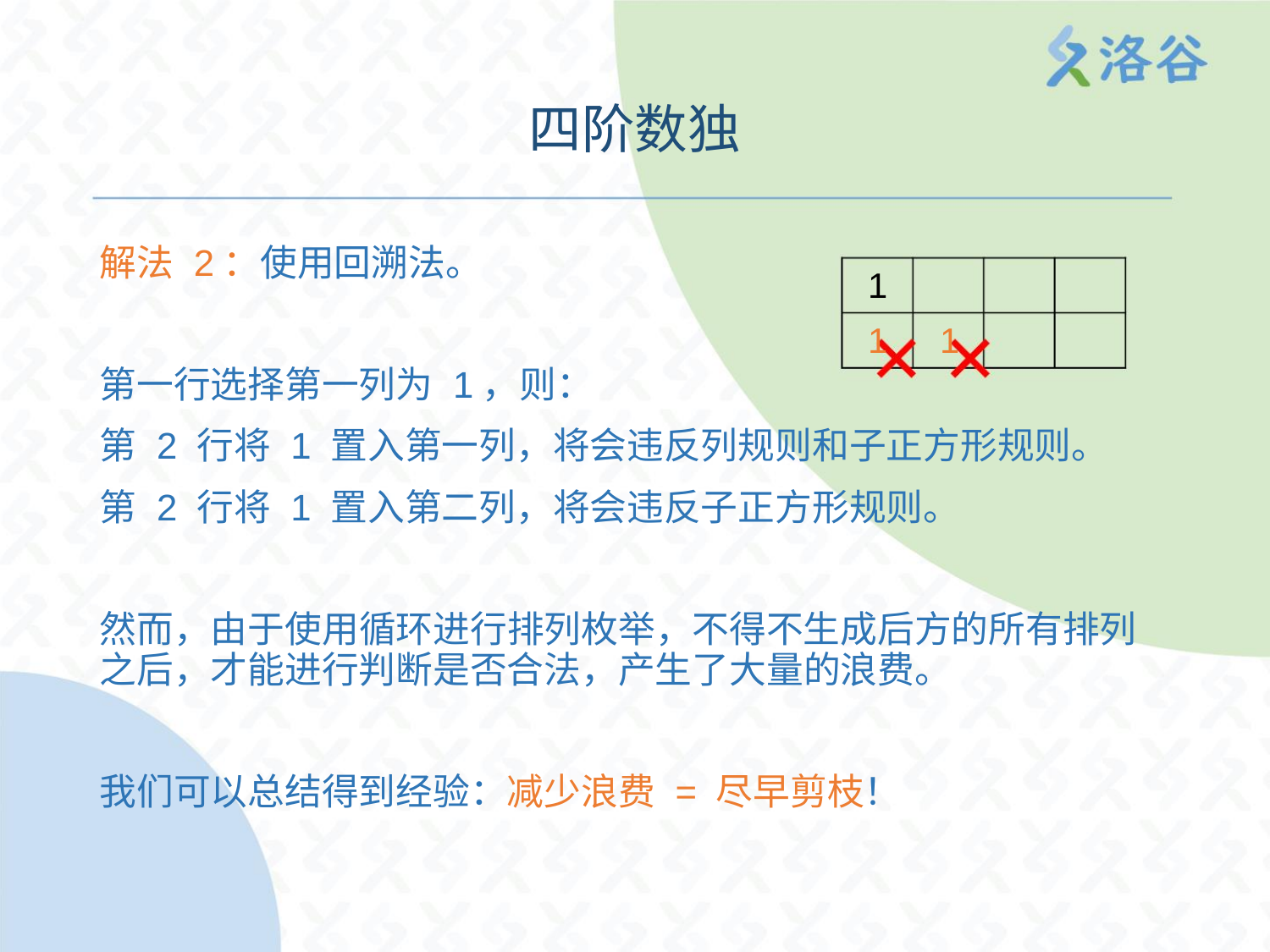

四阶数独
解法 2：使用回溯法。
1
1 1
第一行选择第一列为 1，则：
第 2 行将 1 置入第一列，将会违反列规则和子正方形规则。
第 2 行将 1 置入第二列，将会违反子正方形规则。
然而，由于使用循环进行排列枚举，不得不生成后方的所有排列
之后，才能进行判断是否合法，产生了大量的浪费。
我们可以总结得到经验：减少浪费 = 尽早剪枝！